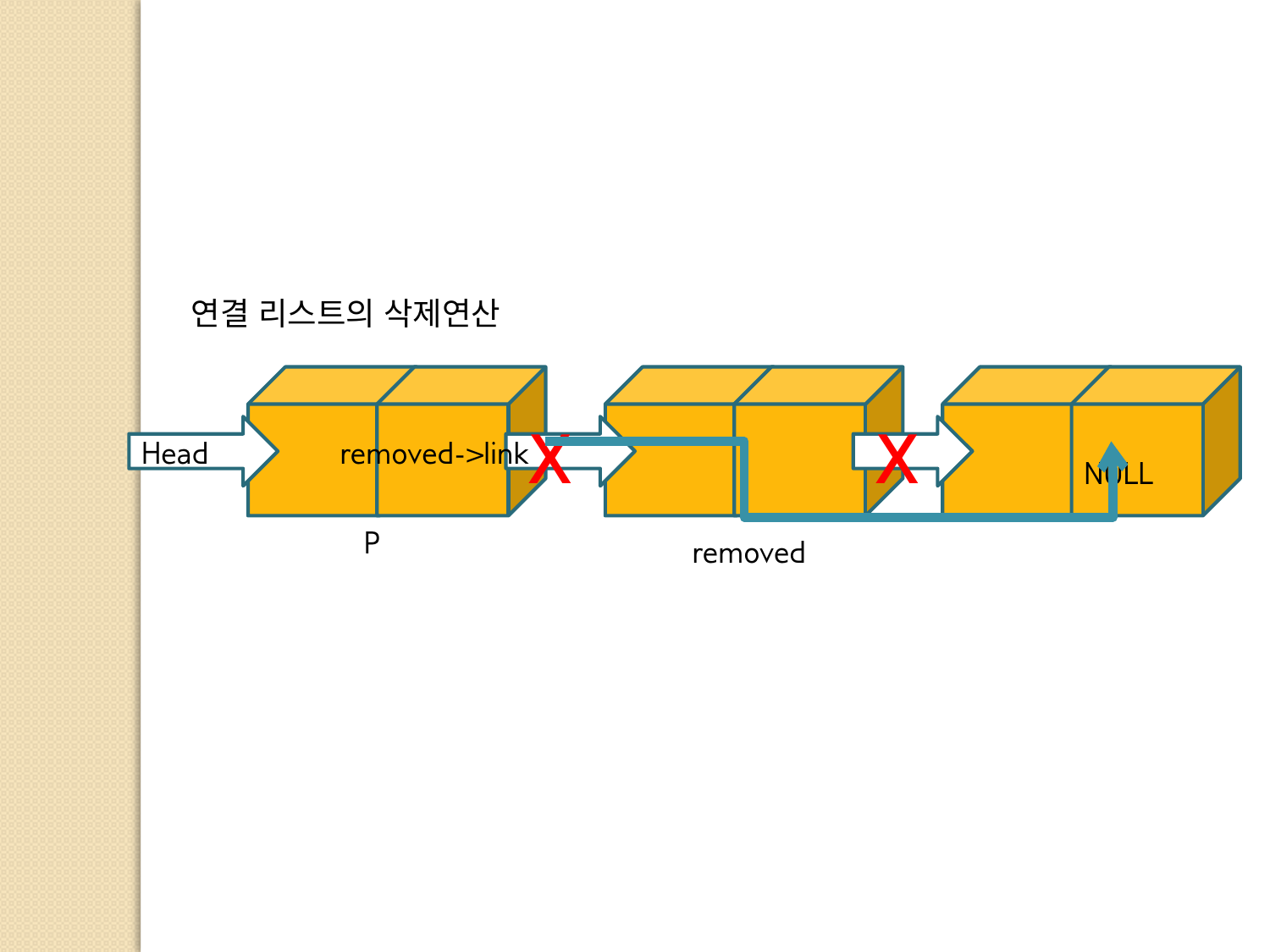

연결 리스트의 삭제연산

X
X

Head
removed->link
NULL
P
removed